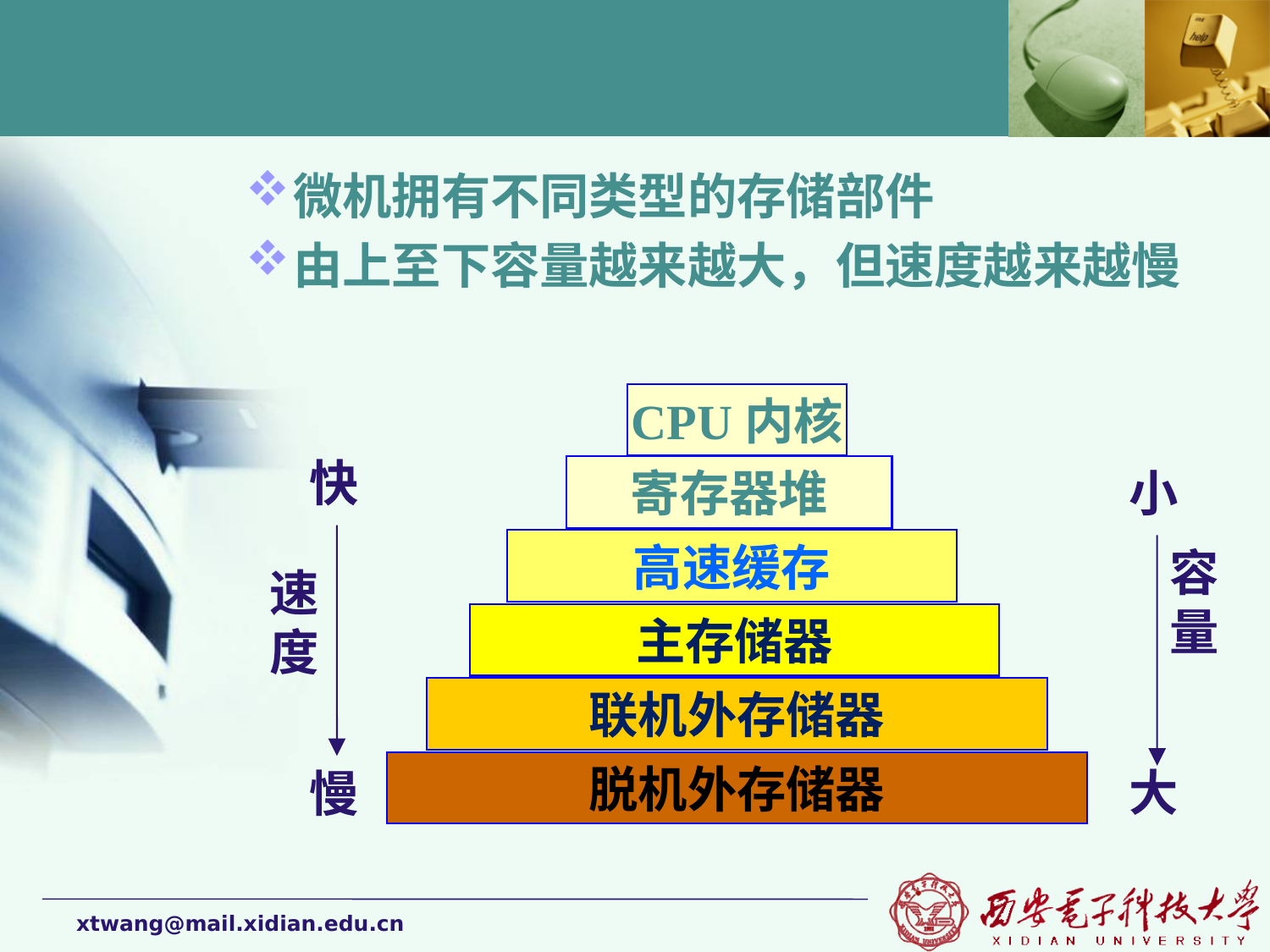

#
微机拥有不同类型的存储部件
由上至下容量越来越大，但速度越来越慢
CPU内核
快
小
寄存器堆

高速缓存

容量
速度
主存储器
联机外存储器
脱机外存储器
大
慢
xtwang@mail.xidian.edu.cn